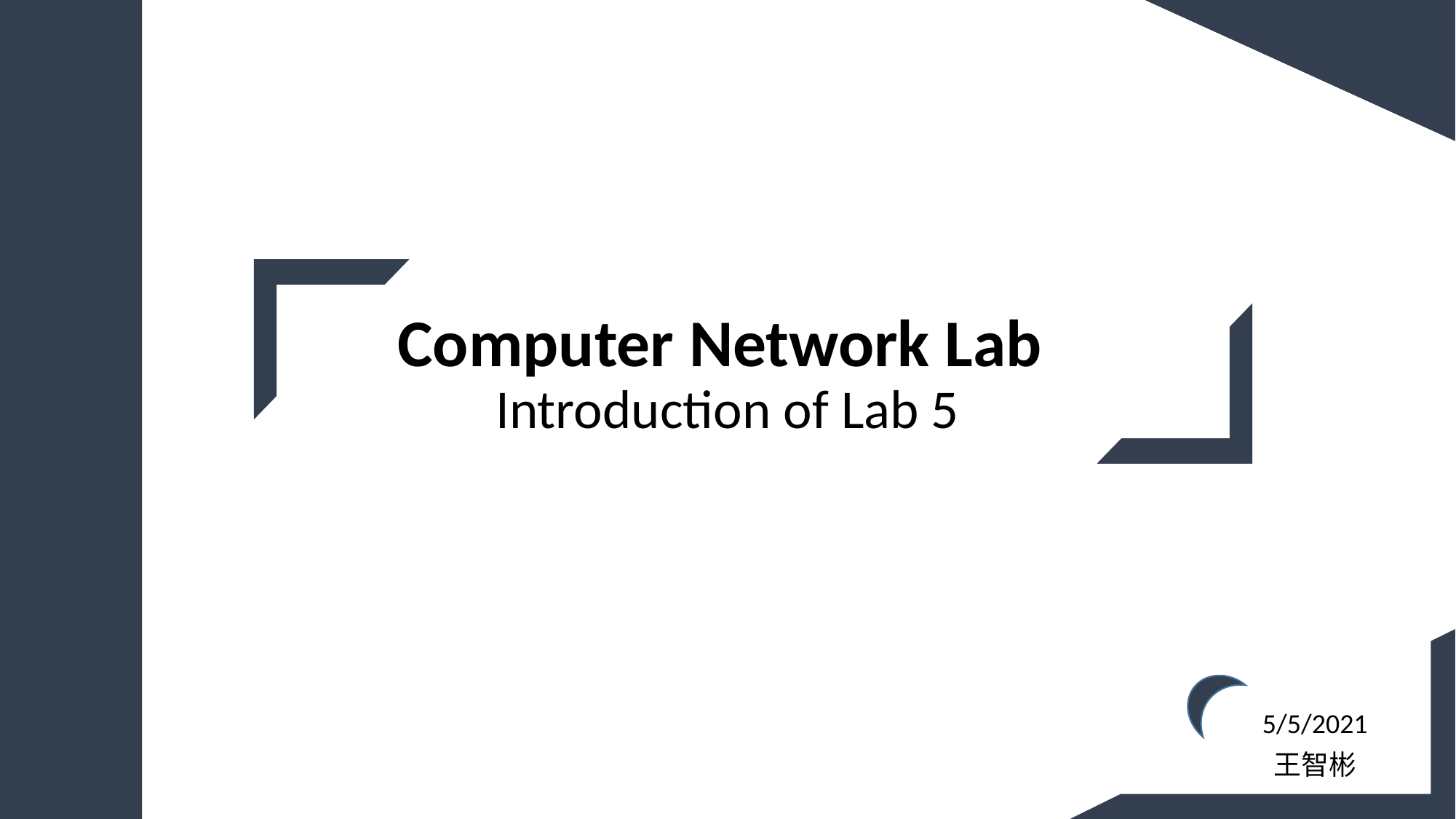

# Computer Network Lab Introduction of Lab 5

5/5/2021
王智彬